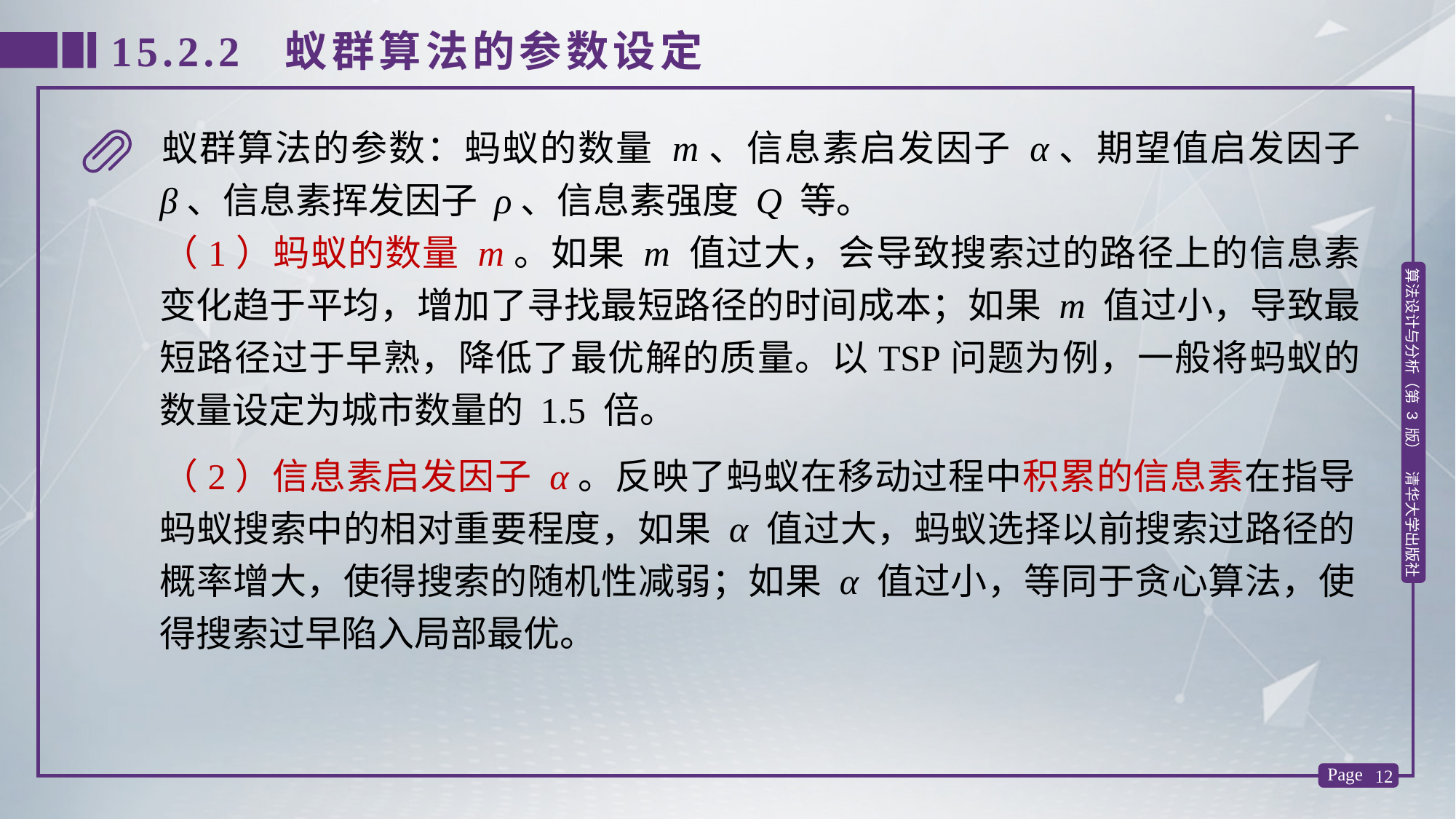

15.2.2  蚁群算法的参数设定
蚁群算法的参数：蚂蚁的数量 m、信息素启发因子 α、期望值启发因子 β、信息素挥发因子 ρ、信息素强度 Q 等。
（1）蚂蚁的数量 m。如果 m 值过大，会导致搜索过的路径上的信息素变化趋于平均，增加了寻找最短路径的时间成本；如果 m 值过小，导致最短路径过于早熟，降低了最优解的质量。以TSP问题为例，一般将蚂蚁的数量设定为城市数量的 1.5 倍。

（2）信息素启发因子 α。反映了蚂蚁在移动过程中积累的信息素在指导蚂蚁搜索中的相对重要程度，如果 α 值过大，蚂蚁选择以前搜索过路径的概率增大，使得搜索的随机性减弱；如果 α 值过小，等同于贪心算法，使得搜索过早陷入局部最优。